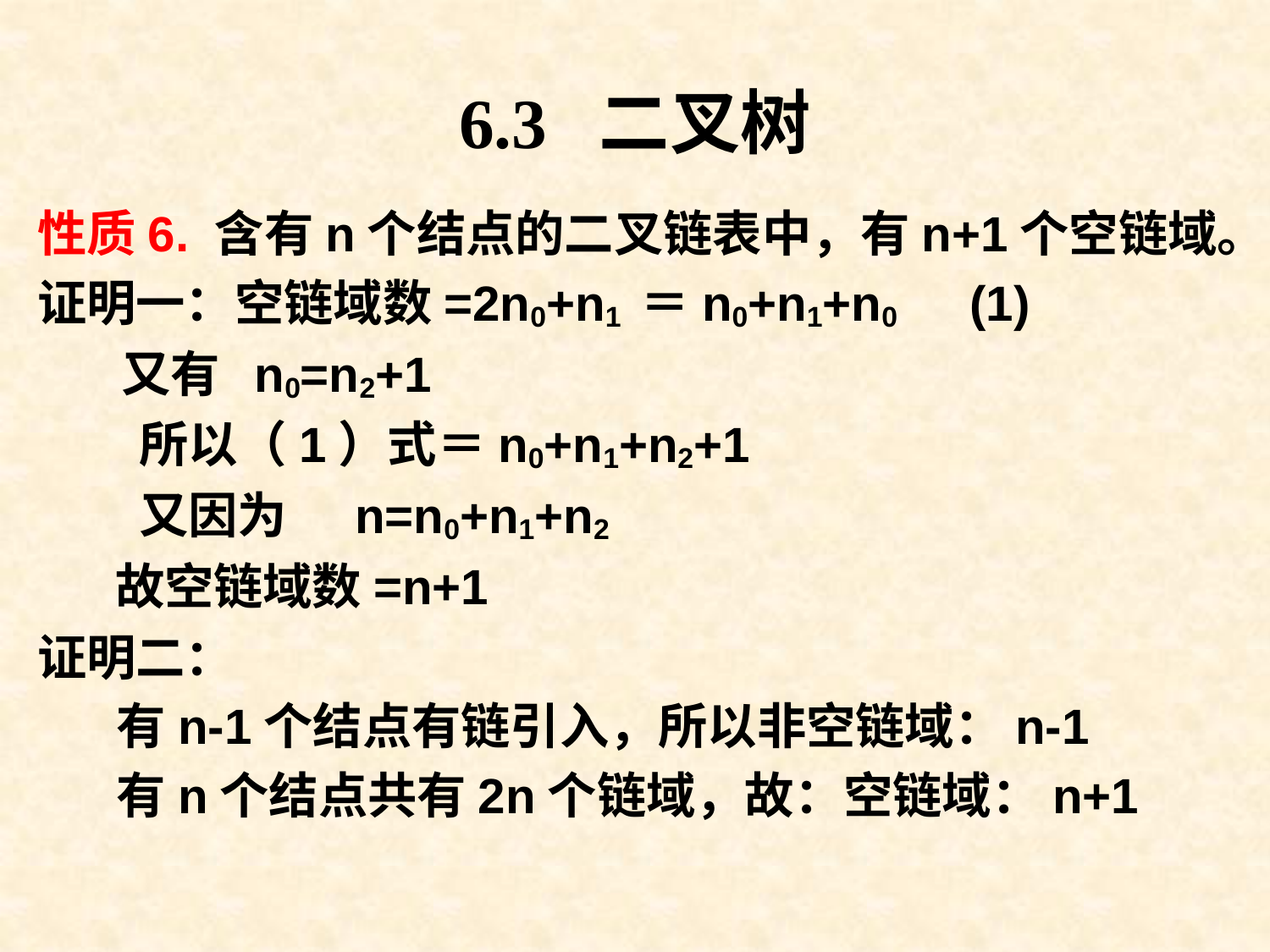

6.3  二叉树
性质6. 含有n个结点的二叉链表中，有n+1个空链域。
证明一：空链域数=2n0+n1 ＝n0+n1+n0         (1)
           又有  n0=n2+1
        所以（1）式＝n0+n1+n2+1
        又因为     n=n0+n1+n2
          故空链域数=n+1
证明二：
      有n-1个结点有链引入，所以非空链域：n-1
      有n个结点共有2n个链域，故：空链域：n+1